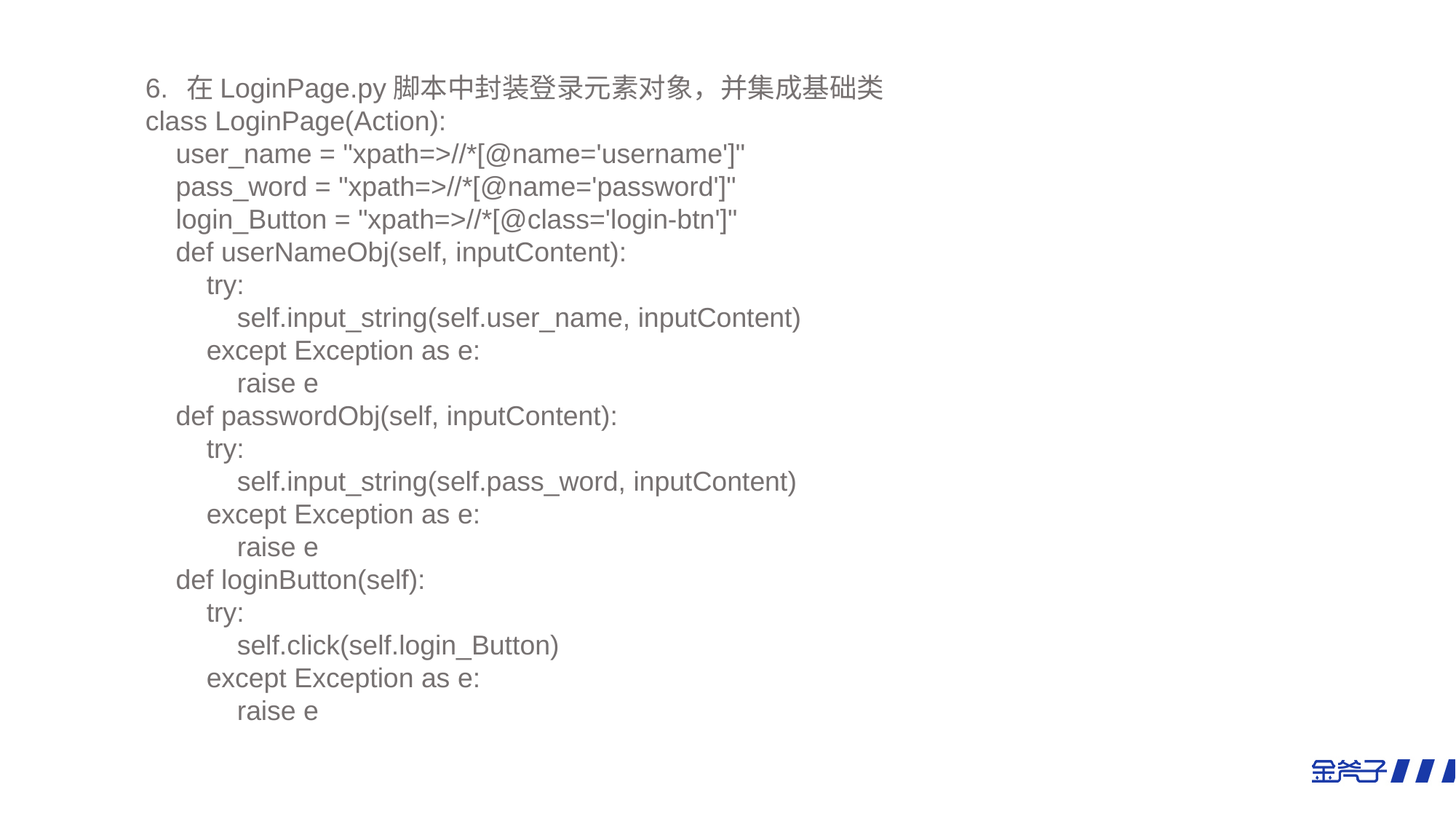

在LoginPage.py脚本中封装登录元素对象，并集成基础类
class LoginPage(Action):
    user_name = "xpath=>//*[@name='username']"
    pass_word = "xpath=>//*[@name='password']"
    login_Button = "xpath=>//*[@class='login-btn']"
    def userNameObj(self, inputContent):
        try:
            self.input_string(self.user_name, inputContent)
        except Exception as e:
            raise e
    def passwordObj(self, inputContent):
        try:
            self.input_string(self.pass_word, inputContent)
        except Exception as e:
            raise e
    def loginButton(self):
        try:
            self.click(self.login_Button)
        except Exception as e:
            raise e